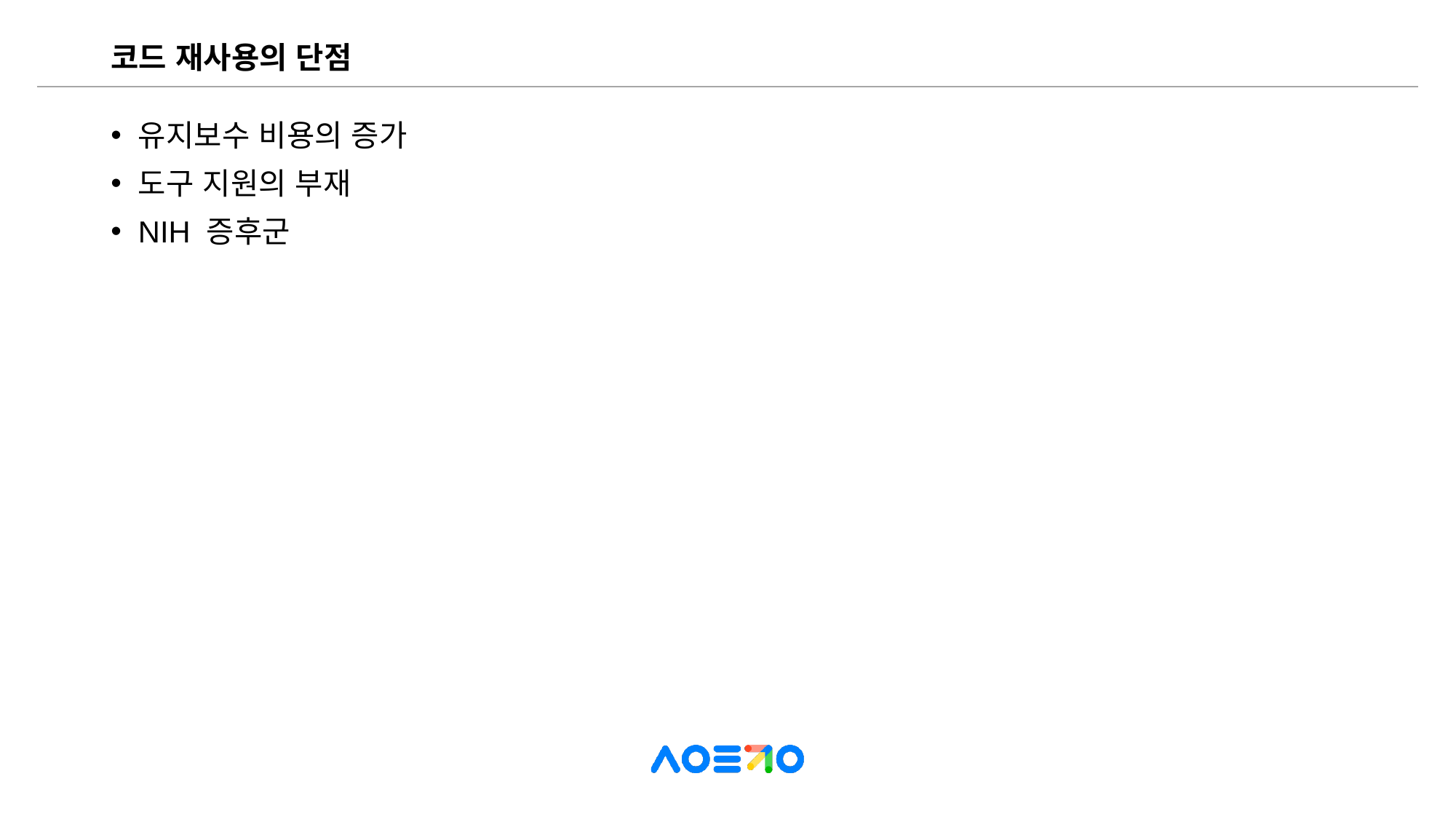

# 코드 재사용의 단점
유지보수 비용의 증가
도구 지원의 부재
NIH 증후군